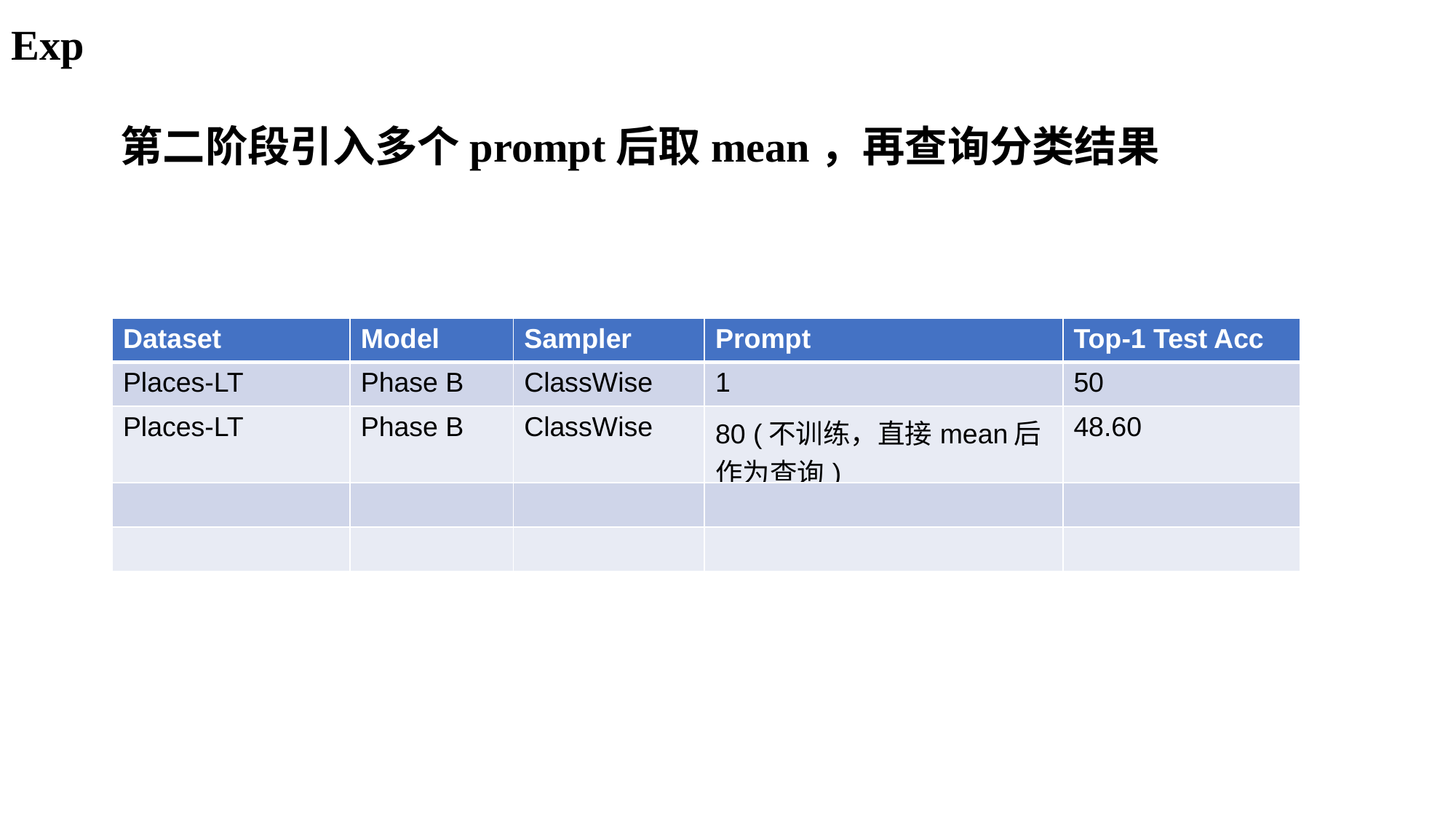

Exp

	第二阶段引入多个prompt后取mean，再查询分类结果
| Dataset | Model | Sampler | Prompt | Top-1 Test Acc |
| --- | --- | --- | --- | --- |
| Places-LT | Phase B | ClassWise | 1 | 50 |
| Places-LT | Phase B | ClassWise | 80 (不训练，直接mean后作为查询) | 48.60 |
|  |  |  |  |  |
|  |  |  |  |  |